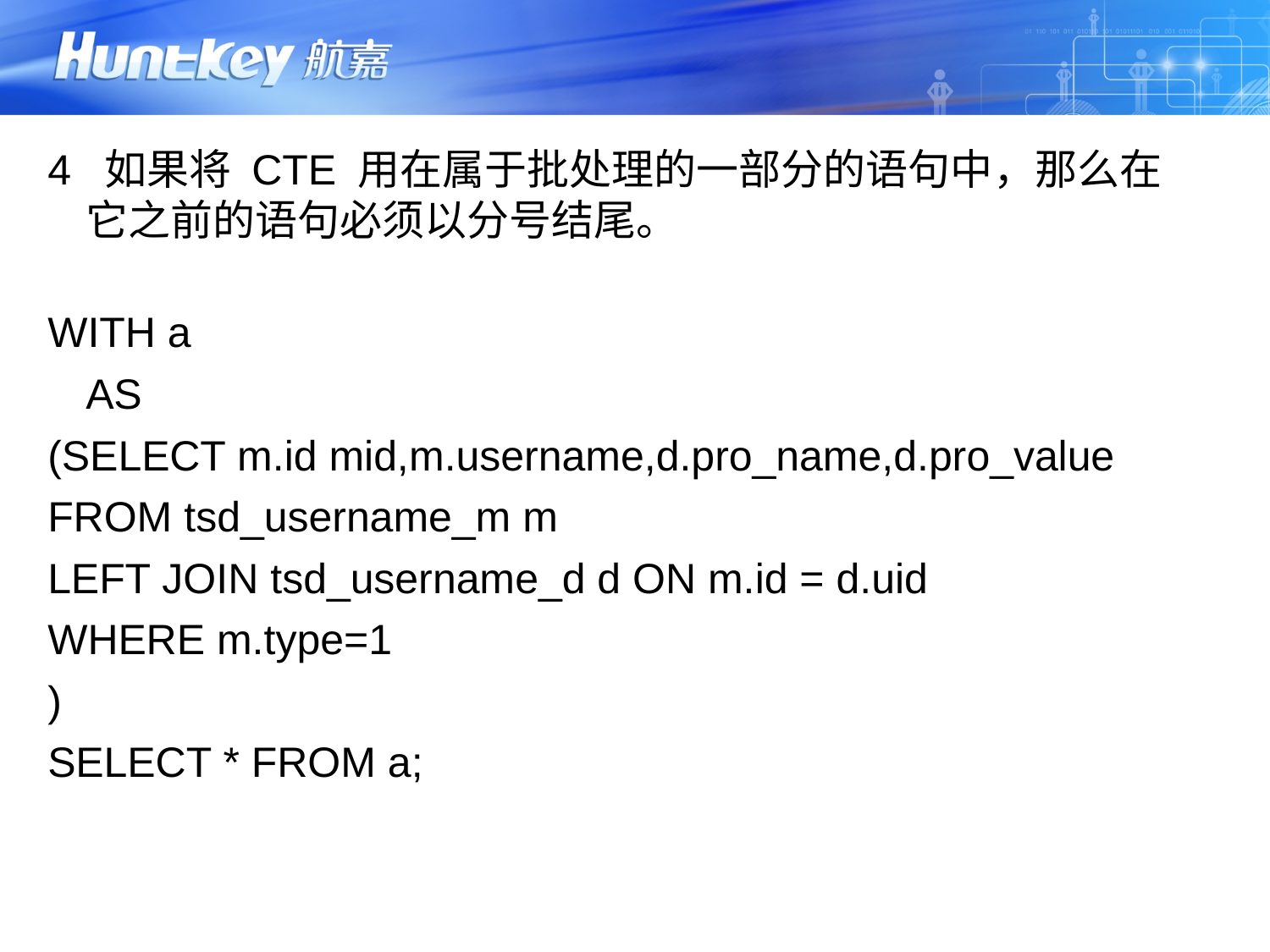

4  如果将 CTE 用在属于批处理的一部分的语句中，那么在它之前的语句必须以分号结尾。
WITH a
	AS
(SELECT m.id mid,m.username,d.pro_name,d.pro_value
FROM tsd_username_m m
LEFT JOIN tsd_username_d d ON m.id = d.uid
WHERE m.type=1
)
SELECT * FROM a;